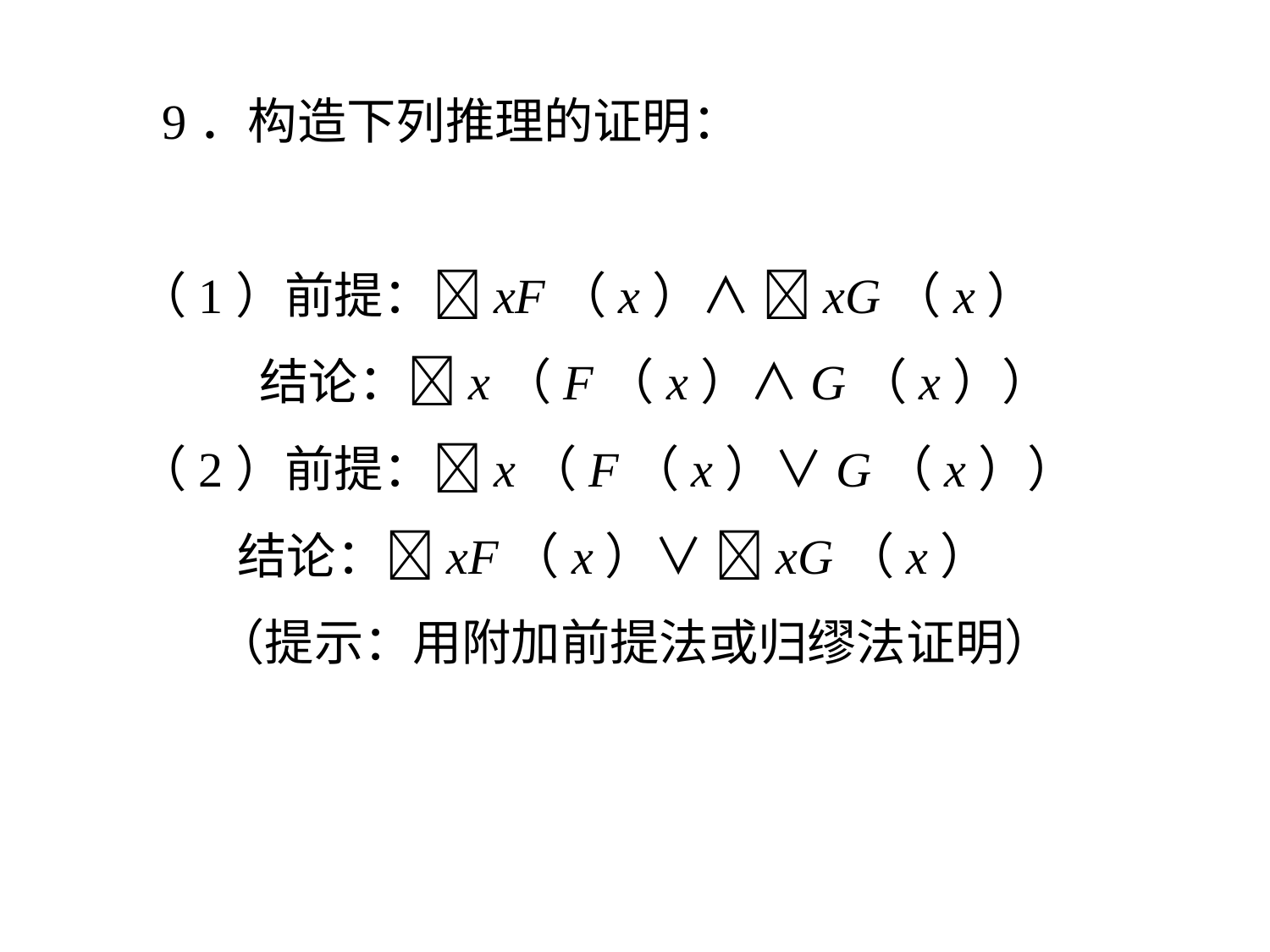

9．构造下列推理的证明：

（1）前提：∃xF（x）∧ ∀xG（x）
          结论：∃x（F（x）∧G（x））
（2）前提：∀x（F（x）∨G（x））
        结论：∀xF（x）∨ ∃xG（x）
      （提示：用附加前提法或归缪法证明）